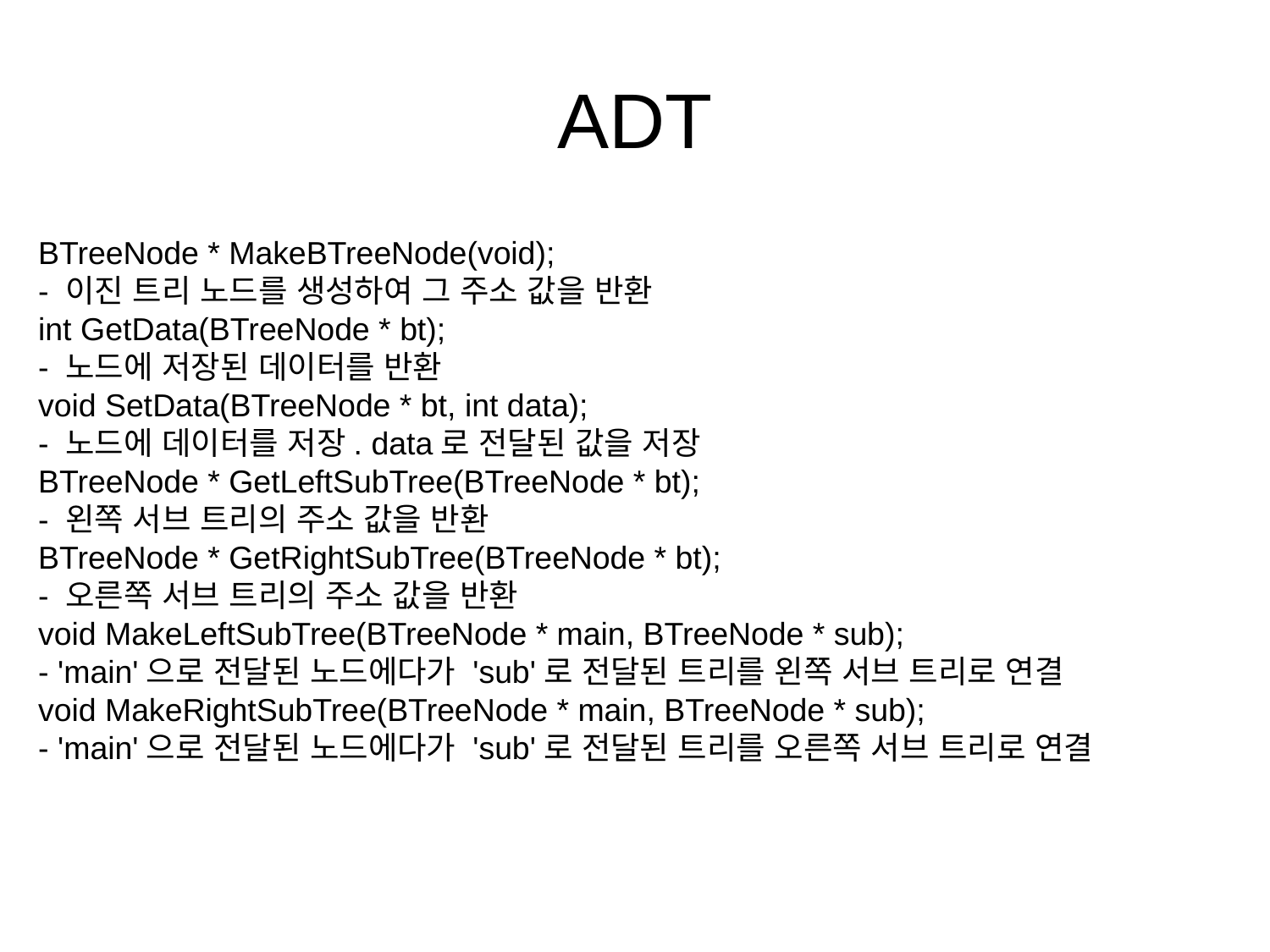

# ADT
BTreeNode * MakeBTreeNode(void);
- 이진 트리 노드를 생성하여 그 주소 값을 반환
int GetData(BTreeNode * bt);
- 노드에 저장된 데이터를 반환
void SetData(BTreeNode * bt, int data);
- 노드에 데이터를 저장. data로 전달된 값을 저장
BTreeNode * GetLeftSubTree(BTreeNode * bt);
- 왼쪽 서브 트리의 주소 값을 반환
BTreeNode * GetRightSubTree(BTreeNode * bt);
- 오른쪽 서브 트리의 주소 값을 반환
void MakeLeftSubTree(BTreeNode * main, BTreeNode * sub);
- 'main'으로 전달된 노드에다가 'sub'로 전달된 트리를 왼쪽 서브 트리로 연결
void MakeRightSubTree(BTreeNode * main, BTreeNode * sub);
- 'main'으로 전달된 노드에다가 'sub'로 전달된 트리를 오른쪽 서브 트리로 연결